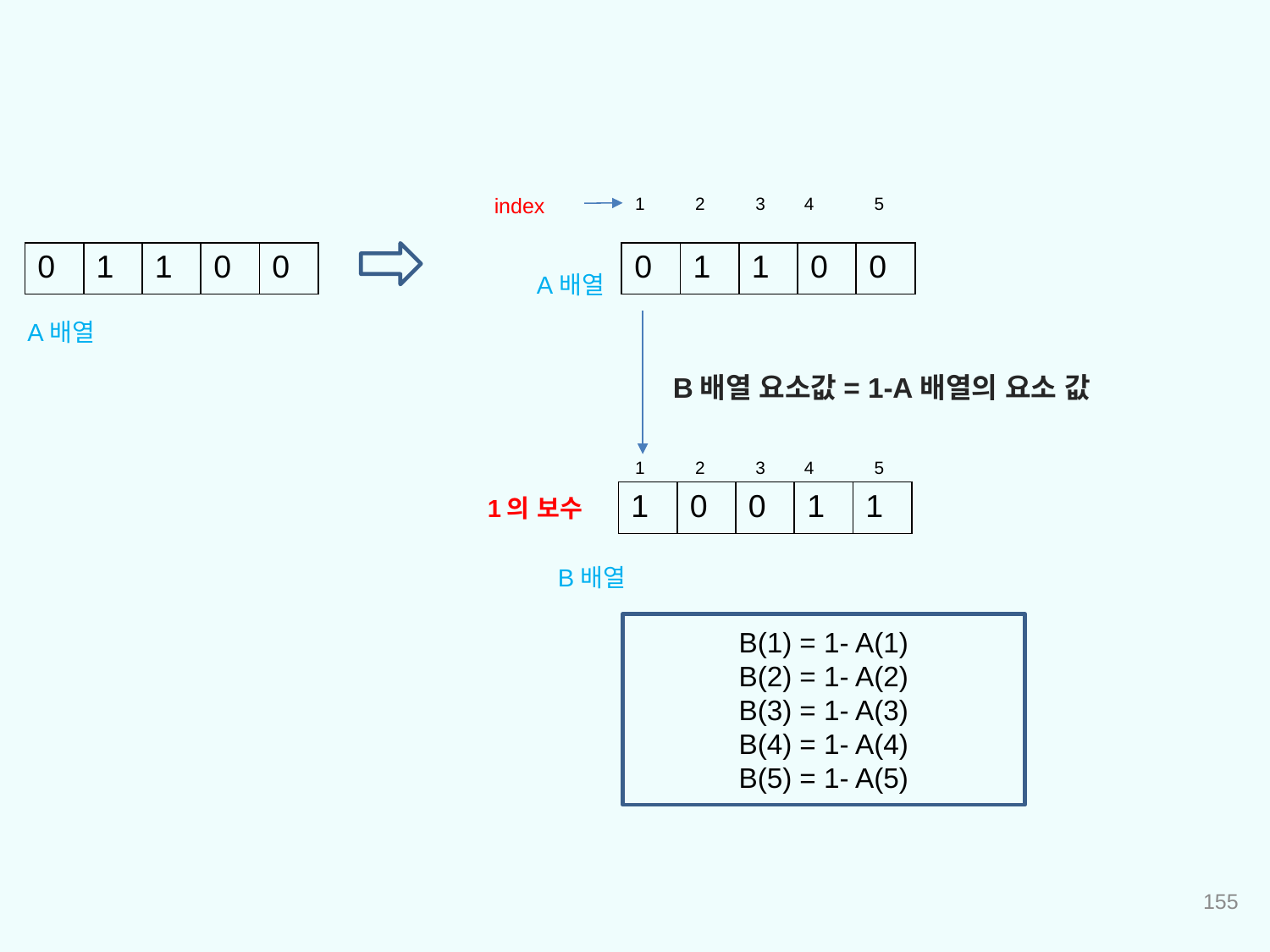

index
1
2
3
4
5
| 0 | 1 | 1 | 0 | 0 |
| --- | --- | --- | --- | --- |
| 0 | 1 | 1 | 0 | 0 |
| --- | --- | --- | --- | --- |

A배열
A배열
B배열 요소값= 1-A배열의 요소 값
1
2
3
4
5
| 1 | 0 | 0 | 1 | 1 |
| --- | --- | --- | --- | --- |
1의 보수
B배열
B(1) = 1- A(1)
B(2) = 1- A(2)
B(3) = 1- A(3)
B(4) = 1- A(4)
B(5) = 1- A(5)
155